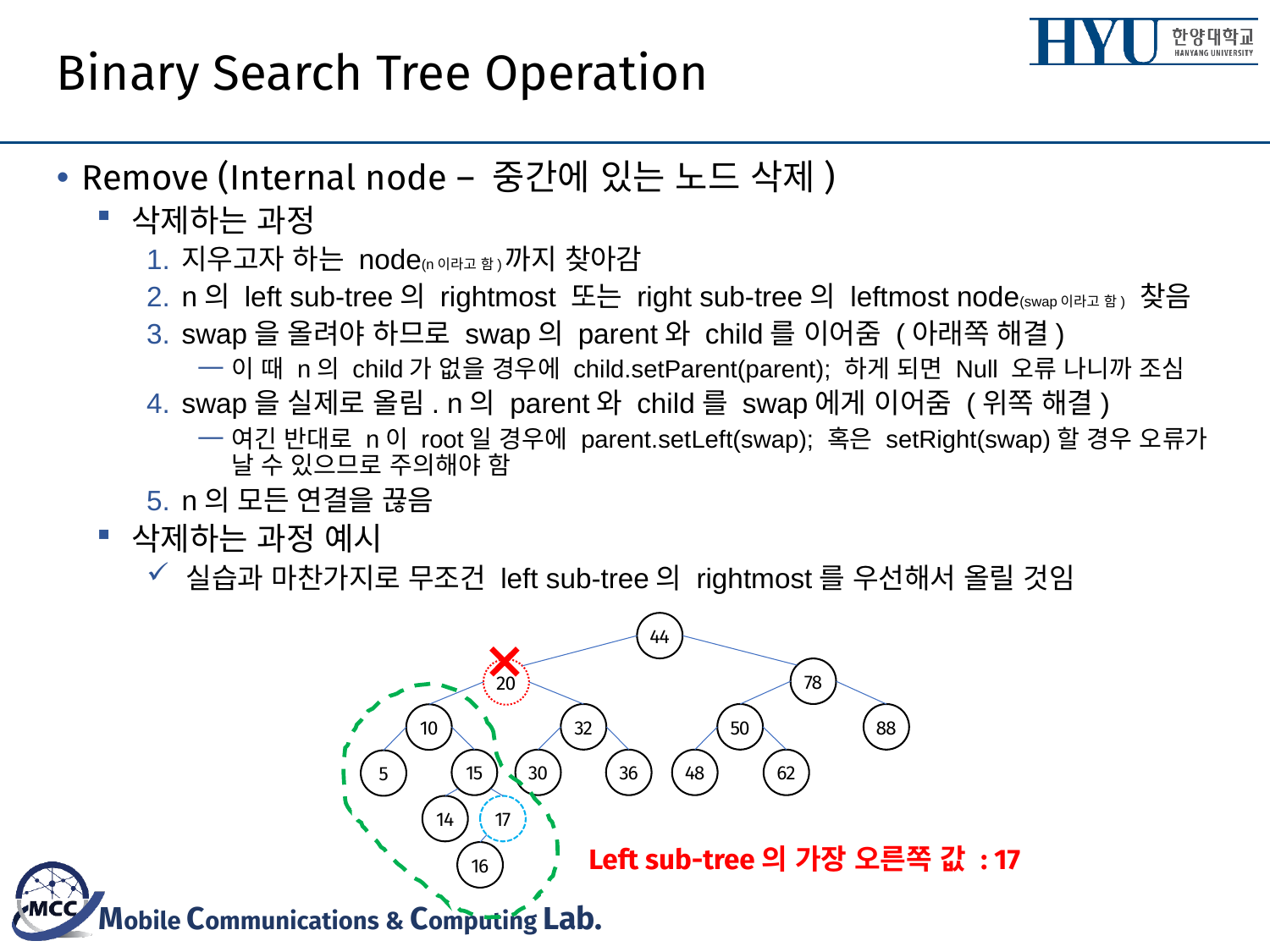

# Binary Search Tree Operation

Remove (Internal node – 중간에 있는 노드 삭제)
삭제하는 과정
지우고자 하는 node(n이라고 함)까지 찾아감
n의 left sub-tree의 rightmost 또는 right sub-tree의 leftmost node(swap이라고 함) 찾음
swap을 올려야 하므로 swap의 parent와 child를 이어줌 (아래쪽 해결)
이 때 n의 child가 없을 경우에 child.setParent(parent); 하게 되면 Null 오류 나니까 조심
swap을 실제로 올림. n의 parent와 child를 swap에게 이어줌 (위쪽 해결)
여긴 반대로 n이 root일 경우에 parent.setLeft(swap); 혹은 setRight(swap)할 경우 오류가 날 수 있으므로 주의해야 함
n의 모든 연결을 끊음
삭제하는 과정 예시
실습과 마찬가지로 무조건 left sub-tree의 rightmost를 우선해서 올릴 것임
44

78
20
32
50
88
10
36
30
15
48
62
5
14
17
16

Left sub-tree의 가장 오른쪽 값 : 17